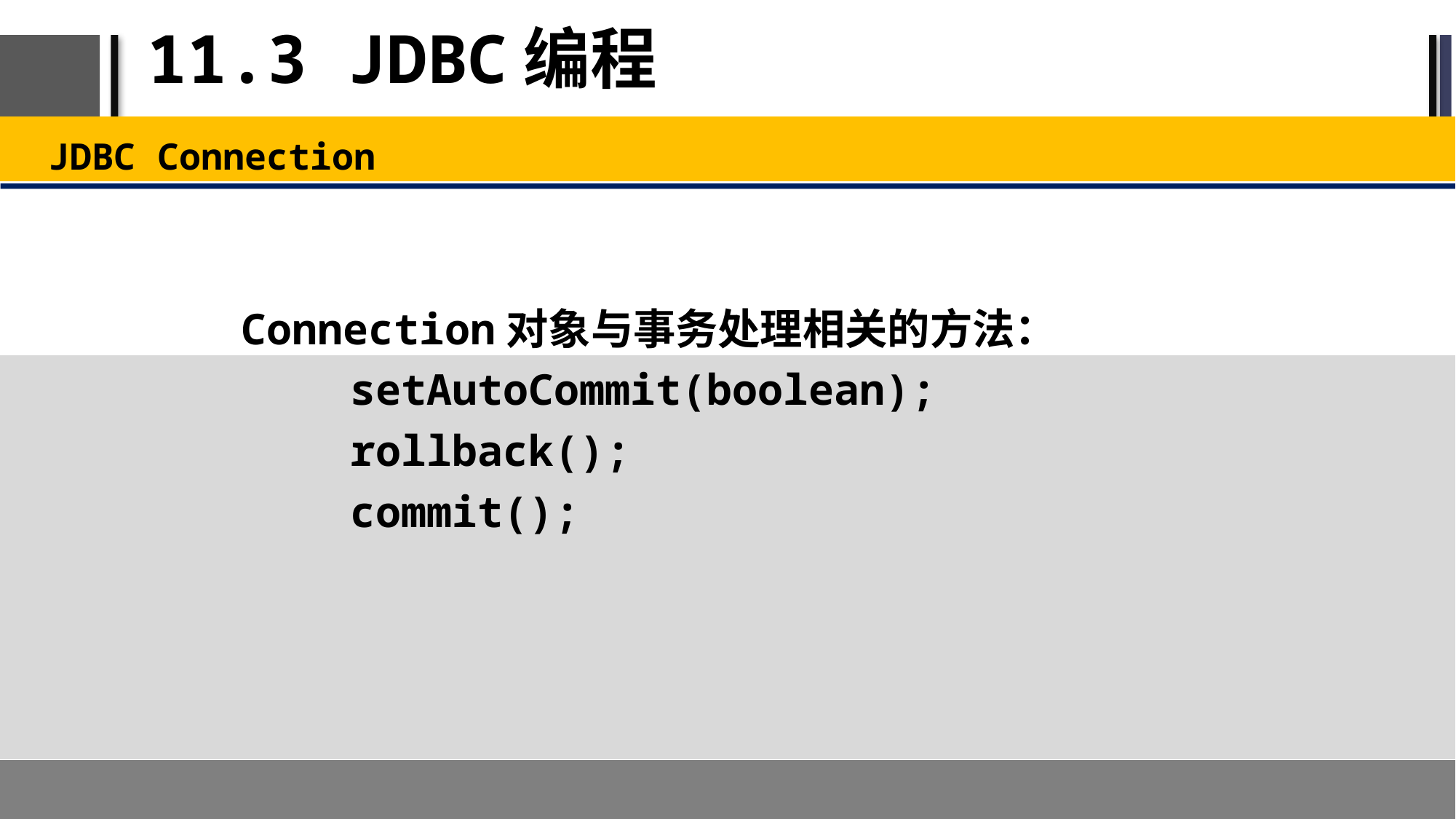

# 11.3 JDBC编程

JDBC Connection

Connection对象与事务处理相关的方法：
	setAutoCommit(boolean);
	rollback();
	commit();